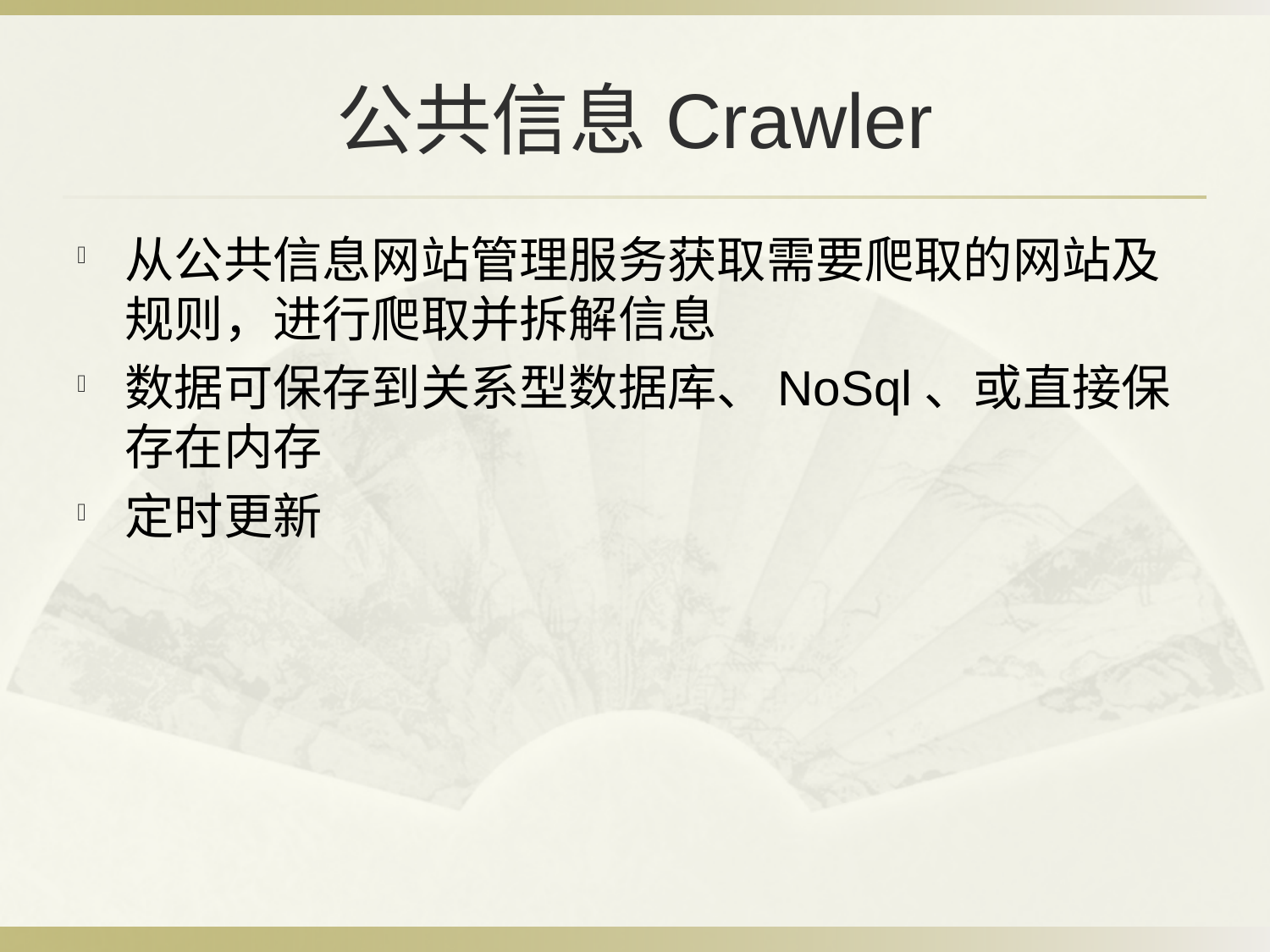

# 公共信息Crawler
从公共信息网站管理服务获取需要爬取的网站及规则，进行爬取并拆解信息
数据可保存到关系型数据库、NoSql、或直接保存在内存
定时更新